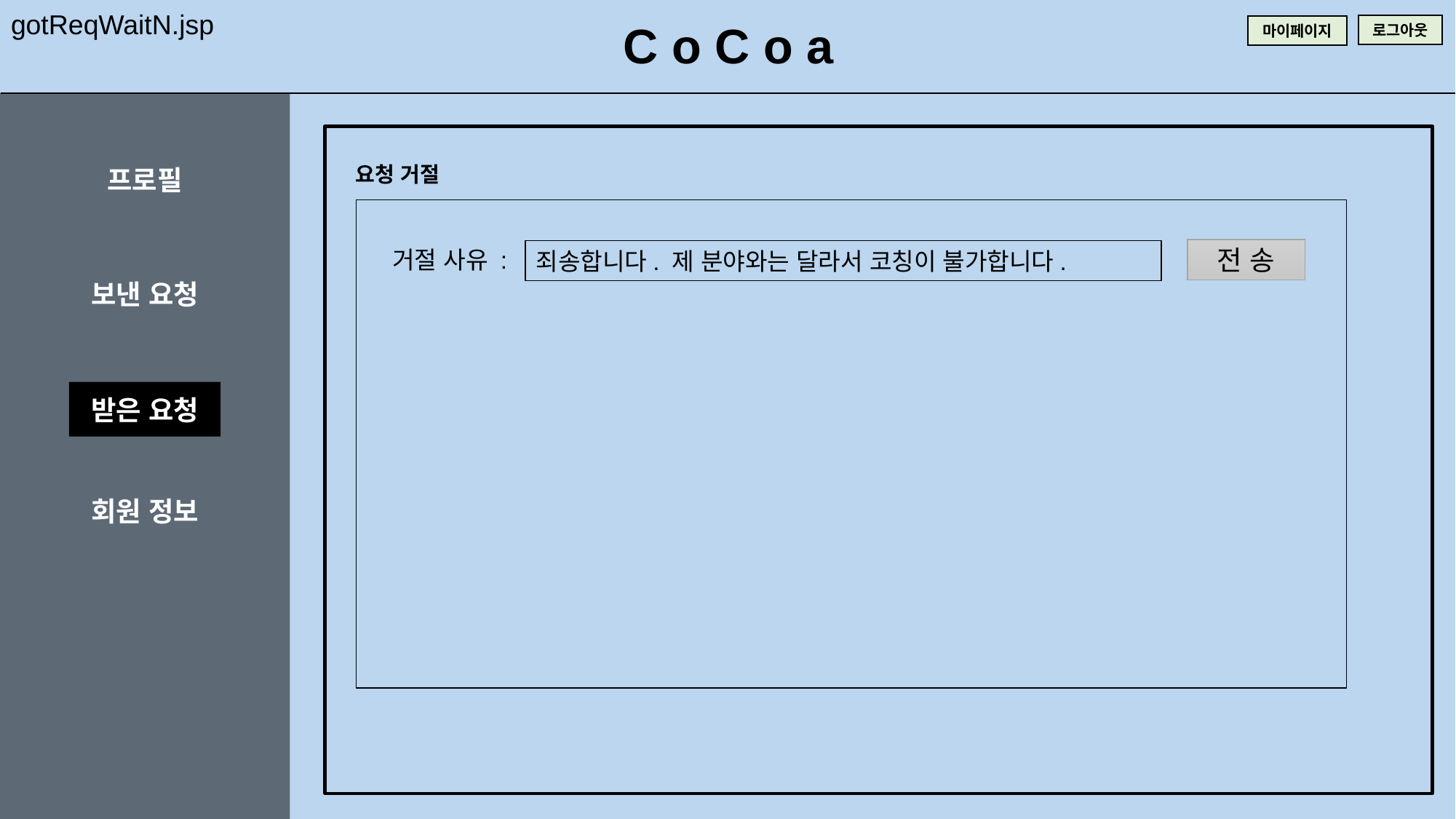

gotReqWaitN.jsp
C o C o a
로그아웃
마이페이지

프로필
요청 거절

거절 사유 :
전 송
죄송합니다. 제 분야와는 달라서 코칭이 불가합니다.
보낸 요청
받은 요청
회원 정보